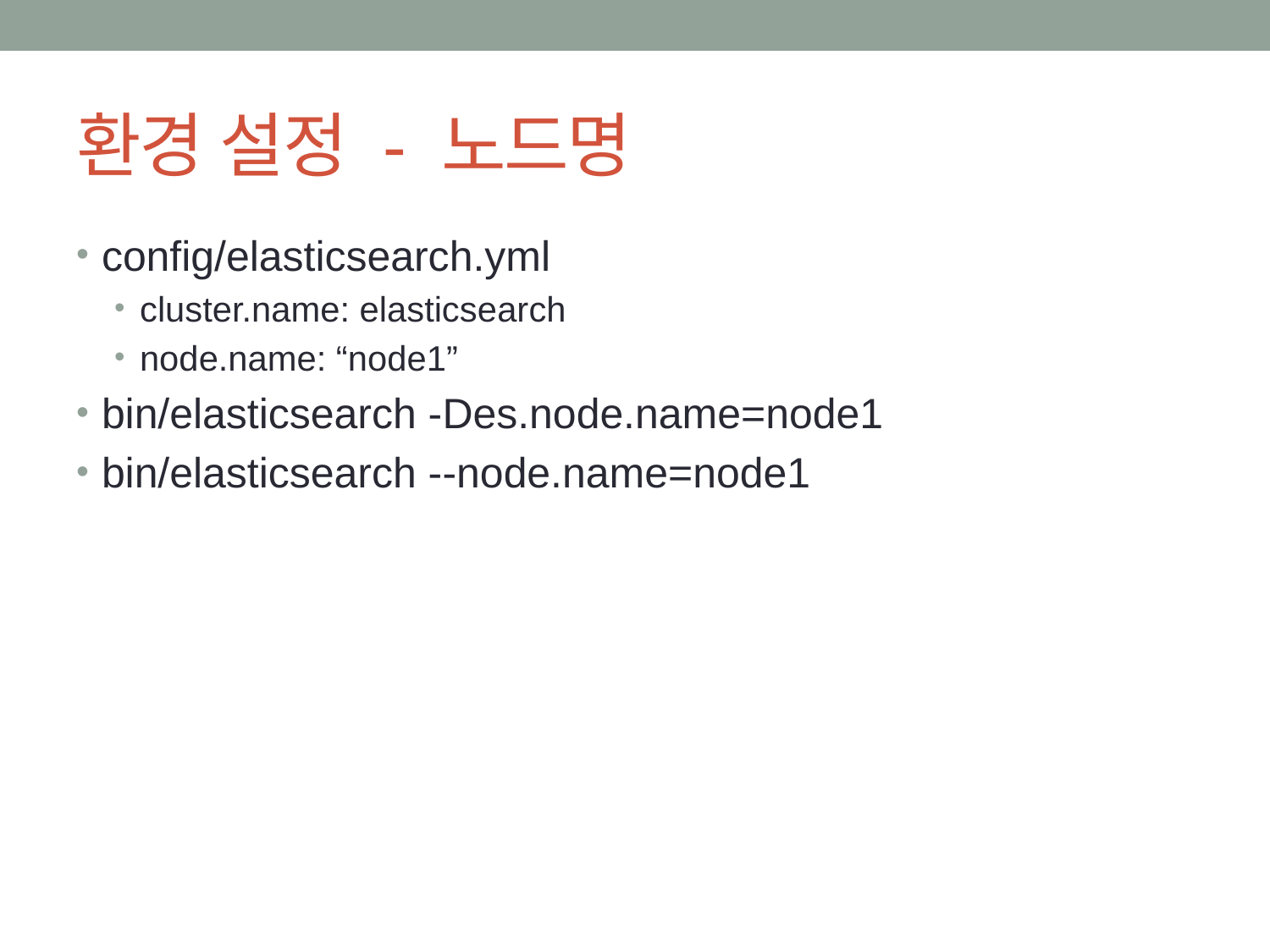

# 환경 설정 - 노드명
config/elasticsearch.yml
cluster.name: elasticsearch
node.name: “node1”
bin/elasticsearch -Des.node.name=node1
bin/elasticsearch --node.name=node1